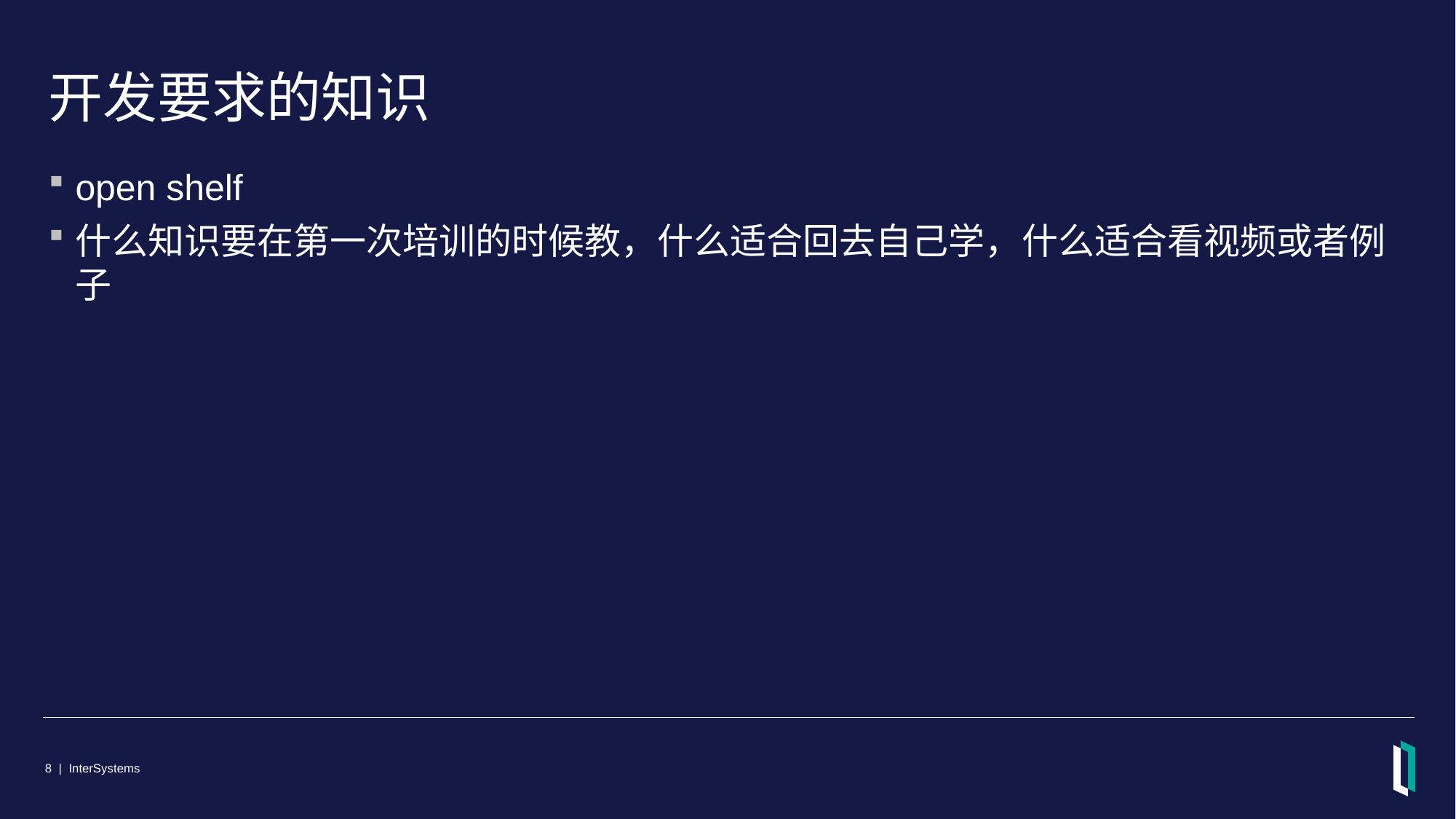

# 开发要求的知识
open shelf
什么知识要在第一次培训的时候教，什么适合回去自己学，什么适合看视频或者例子